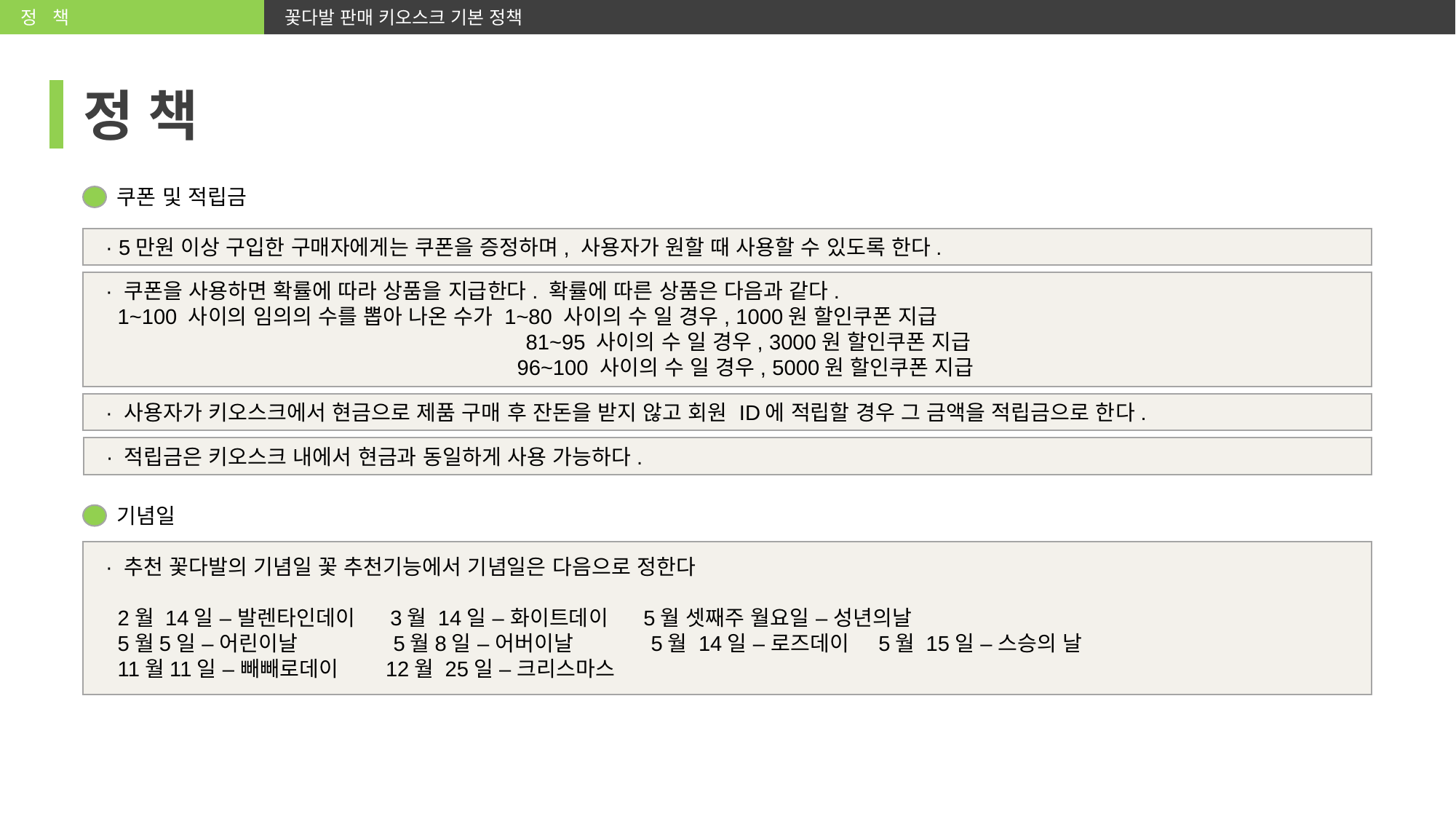

정   책
  꽃다발 판매 키오스크 기본 정책
정 책
쿠폰 및 적립금

· 5만원 이상 구입한 구매자에게는 쿠폰을 증정하며, 사용자가 원할 때 사용할 수 있도록 한다.

· 쿠폰을 사용하면 확률에 따라 상품을 지급한다. 확률에 따른 상품은 다음과 같다.
  1~100 사이의 임의의 수를 뽑아 나온 수가 1~80 사이의 수 일 경우, 1000원 할인쿠폰 지급
                                                                      81~95 사이의 수 일 경우, 3000원 할인쿠폰 지급
  			              96~100 사이의 수 일 경우, 5000원 할인쿠폰 지급

· 사용자가 키오스크에서 현금으로 제품 구매 후 잔돈을 받지 않고 회원 ID에 적립할 경우 그 금액을 적립금으로 한다.

· 적립금은 키오스크 내에서 현금과 동일하게 사용 가능하다.
기념일

· 추천 꽃다발의 기념일 꽃 추천기능에서 기념일은 다음으로 정한다

  2월 14일 – 발렌타인데이     3월 14일 – 화이트데이     5월 셋째주 월요일 – 성년의날
  5월5일 – 어린이날               5월8일 – 어버이날            5월 14일 – 로즈데이    5월 15일 – 스승의 날
  11월11일 – 빼빼로데이       12월 25일 – 크리스마스